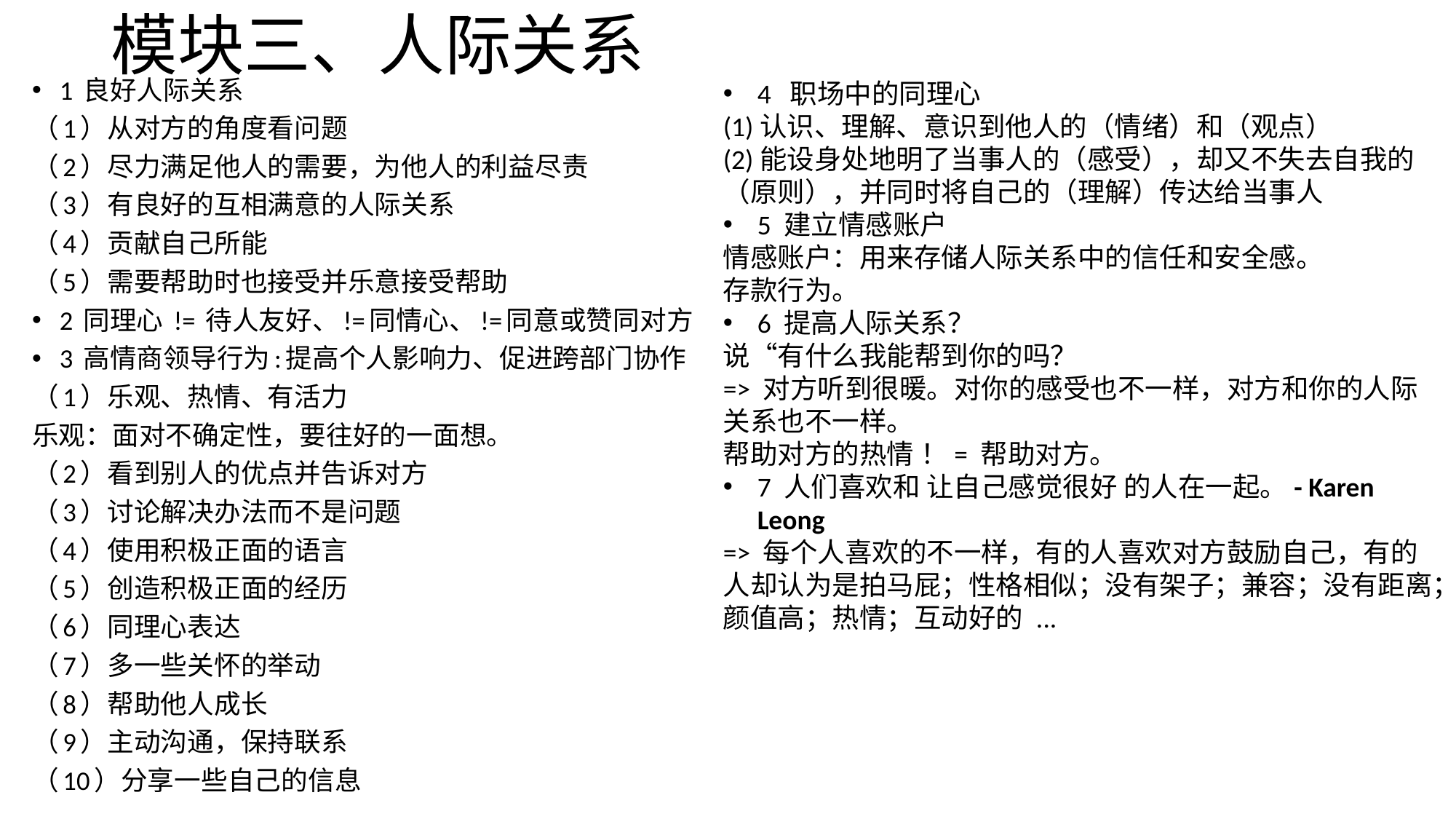

# 模块三、人际关系
1 良好人际关系
（1）从对方的角度看问题
（2）尽力满足他人的需要，为他人的利益尽责
（3）有良好的互相满意的人际关系
（4）贡献自己所能
（5）需要帮助时也接受并乐意接受帮助
2 同理心 != 待人友好、!=同情心、!=同意或赞同对方
3 高情商领导行为:提高个人影响力、促进跨部门协作
（1）乐观、热情、有活力
乐观：面对不确定性，要往好的一面想。
（2）看到别人的优点并告诉对方
（3）讨论解决办法而不是问题
（4）使用积极正面的语言
（5）创造积极正面的经历
（6）同理心表达
（7）多一些关怀的举动
（8）帮助他人成长
（9）主动沟通，保持联系
（10）分享一些自己的信息

4  职场中的同理心
(1)认识、理解、意识到他人的（情绪）和（观点）
(2)能设身处地明了当事人的（感受），却又不失去自我的（原则），并同时将自己的（理解）传达给当事人
5 建立情感账户
情感账户：用来存储人际关系中的信任和安全感。
存款行为。
6 提高人际关系？
说“有什么我能帮到你的吗？
=> 对方听到很暖。对你的感受也不一样，对方和你的人际关系也不一样。
帮助对方的热情 ！= 帮助对方。
7 人们喜欢和 让自己感觉很好 的人在一起。- Karen Leong
=> 每个人喜欢的不一样，有的人喜欢对方鼓励自己，有的人却认为是拍马屁；性格相似；没有架子；兼容；没有距离；颜值高；热情；互动好的 ...